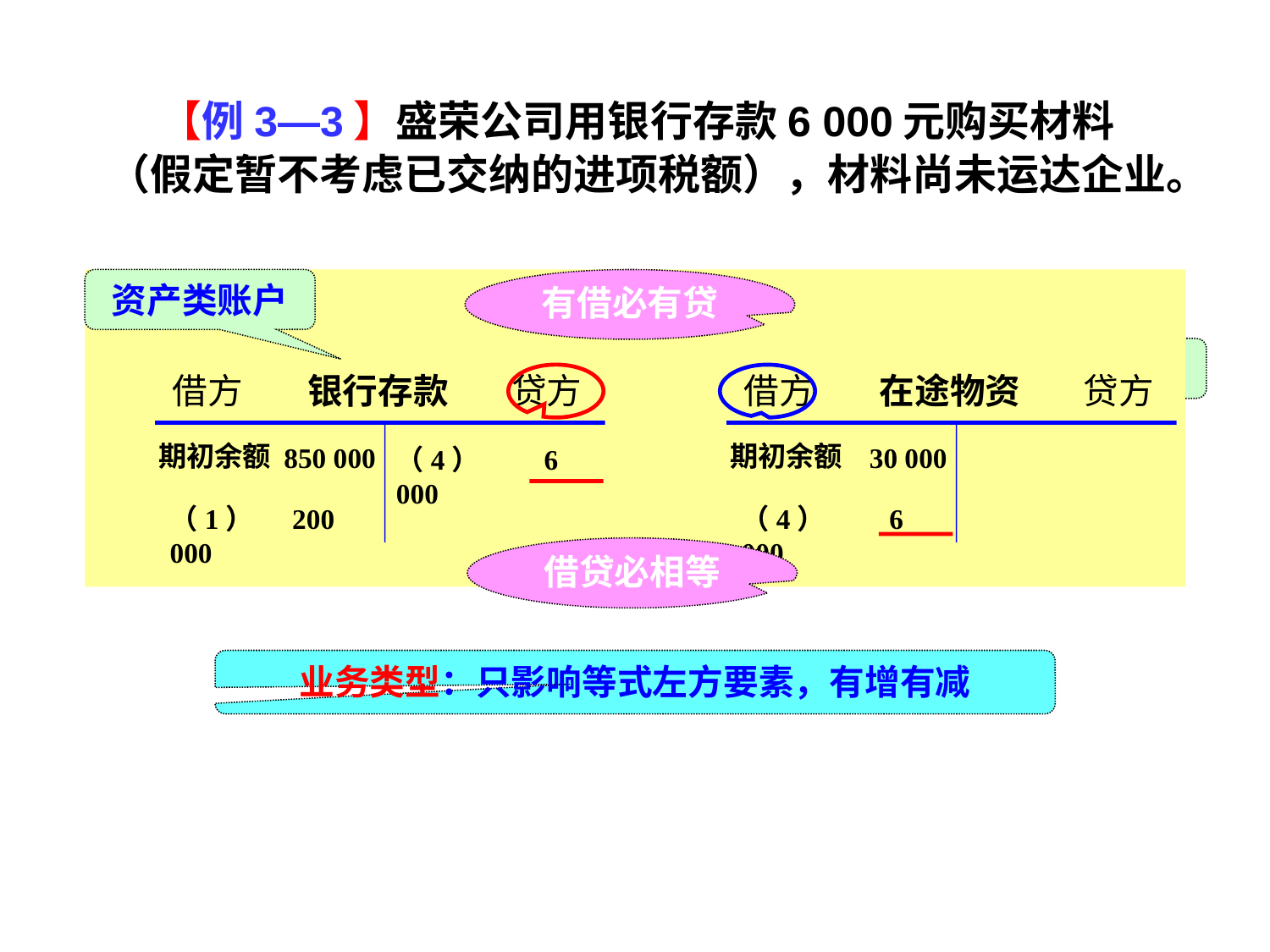

【例3—3】盛荣公司用银行存款6 000元购买材料（假定暂不考虑已交纳的进项税额），材料尚未运达企业。
资产类账户
借方        银行存款        贷方

期初余额
850 000
（1）     200 000

有借必有贷
借方        在途物资        贷方

期初余额
  30 000
（4）         6 000

（4）         6 000

借贷必相等
业务类型：只影响等式左方要素，有增有减
资产类账户

30